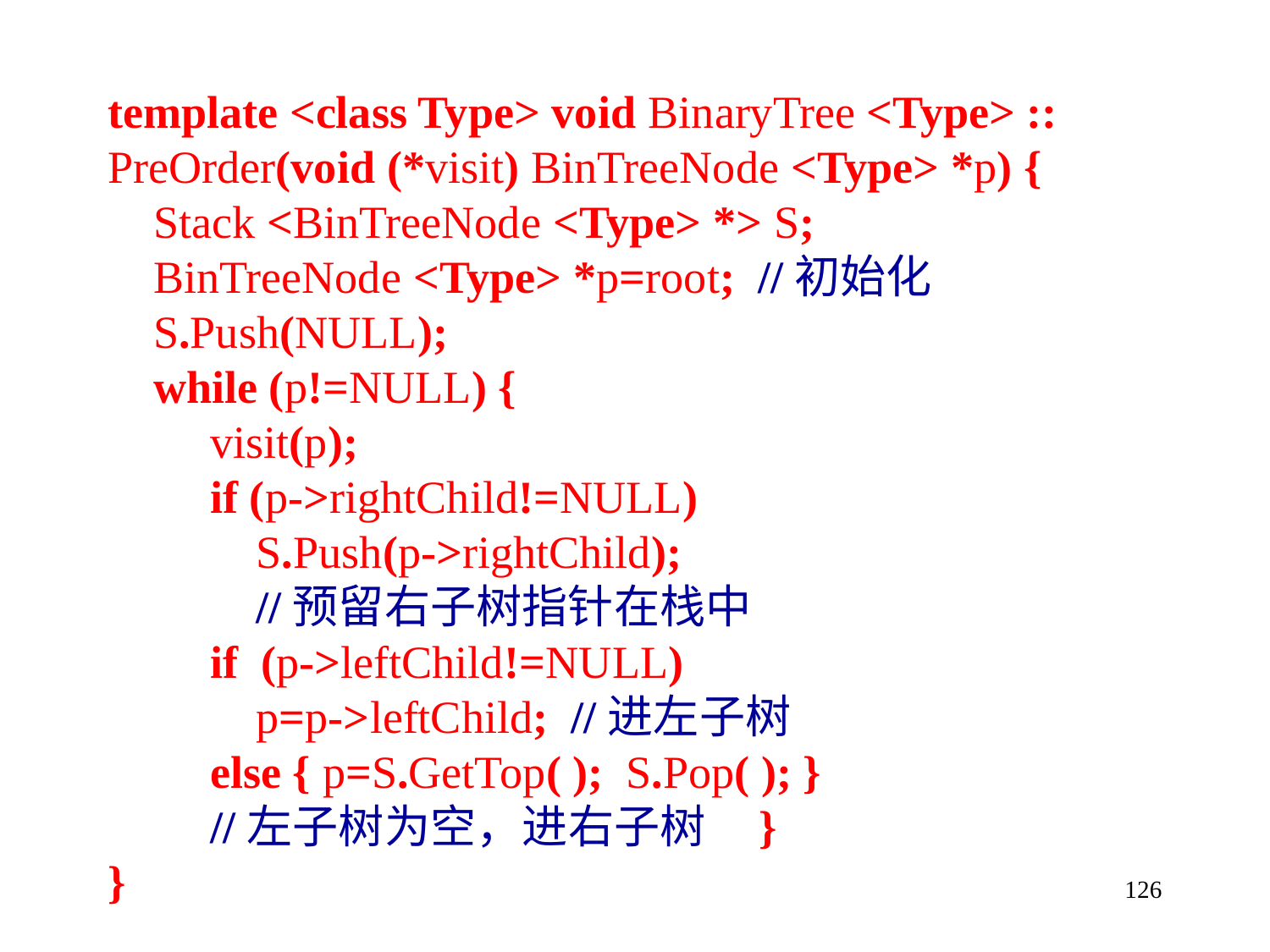

template <class Type> void BinaryTree <Type> ::
PreOrder(void (*visit) BinTreeNode <Type> *p) {
    Stack <BinTreeNode <Type> *> S;
    BinTreeNode <Type> *p=root;  //初始化
    S.Push(NULL);
    while (p!=NULL) {
         visit(p);
         if (p->rightChild!=NULL)
             S.Push(p->rightChild);
             //预留右子树指针在栈中
         if  (p->leftChild!=NULL)
             p=p->leftChild;  //进左子树
         else { p=S.GetTop( );  S.Pop( ); }
         //左子树为空，进右子树    }
}
126